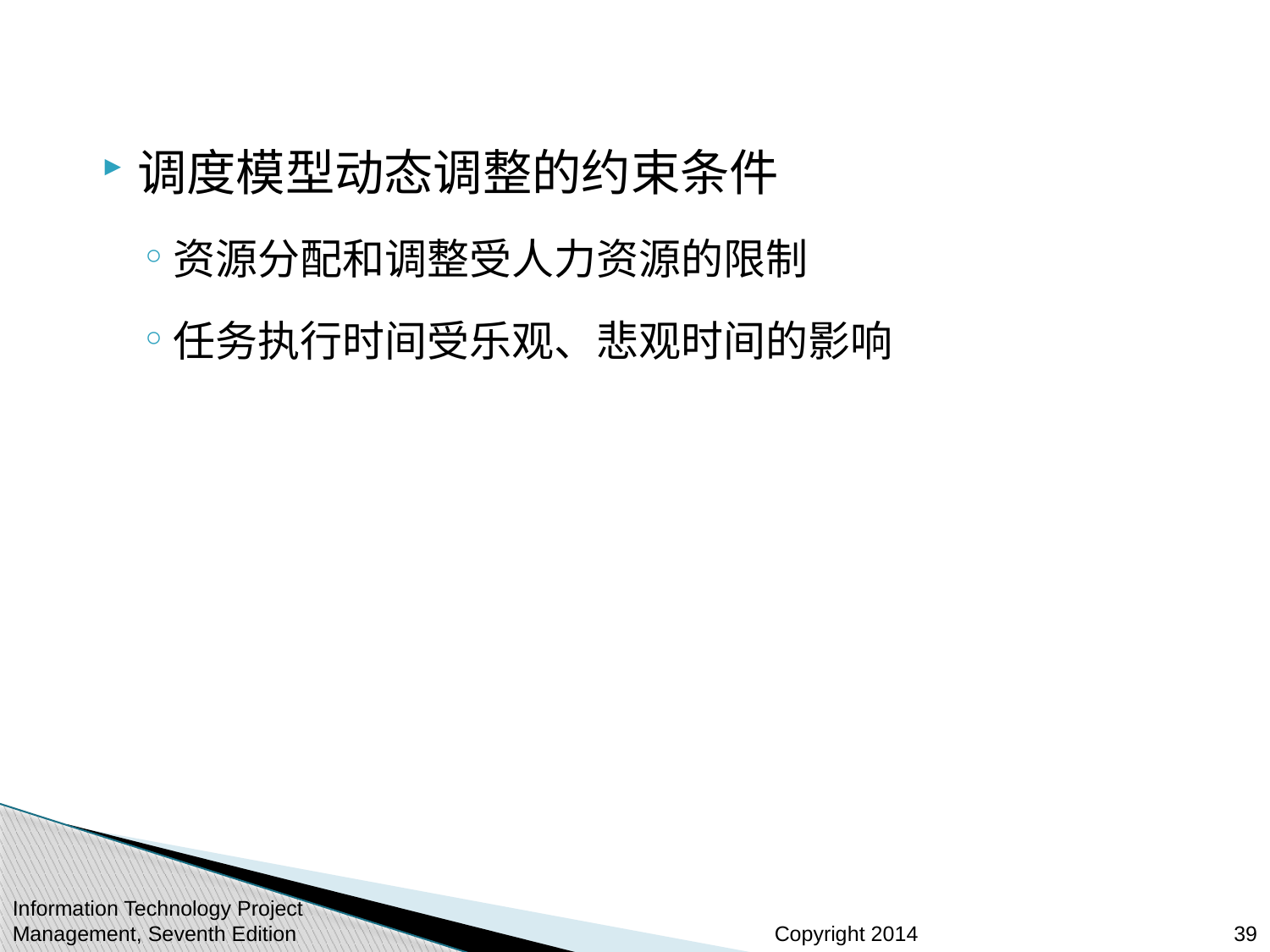

调度模型动态调整的约束条件
资源分配和调整受人力资源的限制
任务执行时间受乐观、悲观时间的影响
Information Technology Project Management, Seventh Edition
39